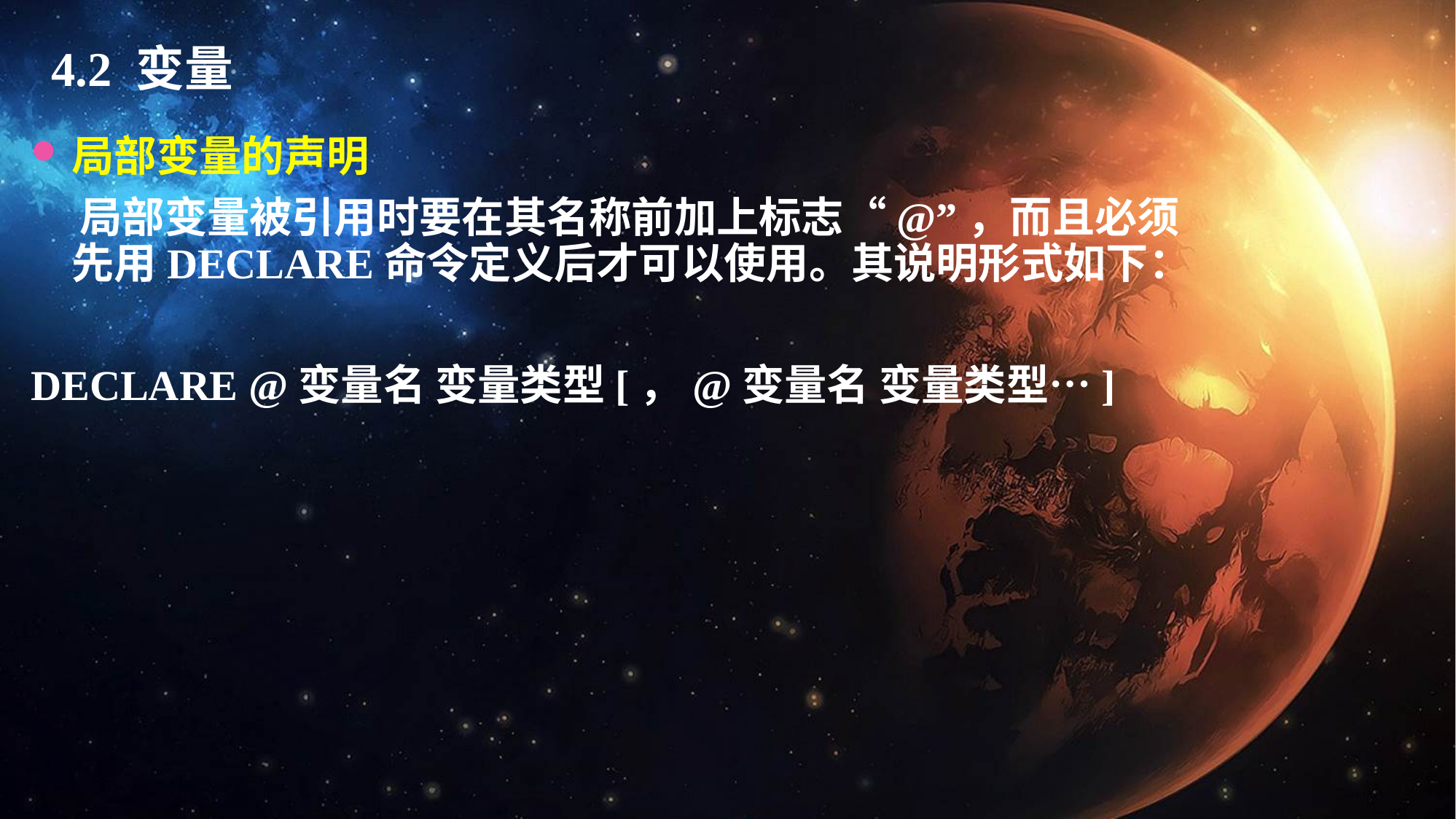

4.2 变量
局部变量的声明
    局部变量被引用时要在其名称前加上标志“@”，而且必须先用DECLARE命令定义后才可以使用。其说明形式如下：

DECLARE @变量名 变量类型[，@变量名 变量类型…]